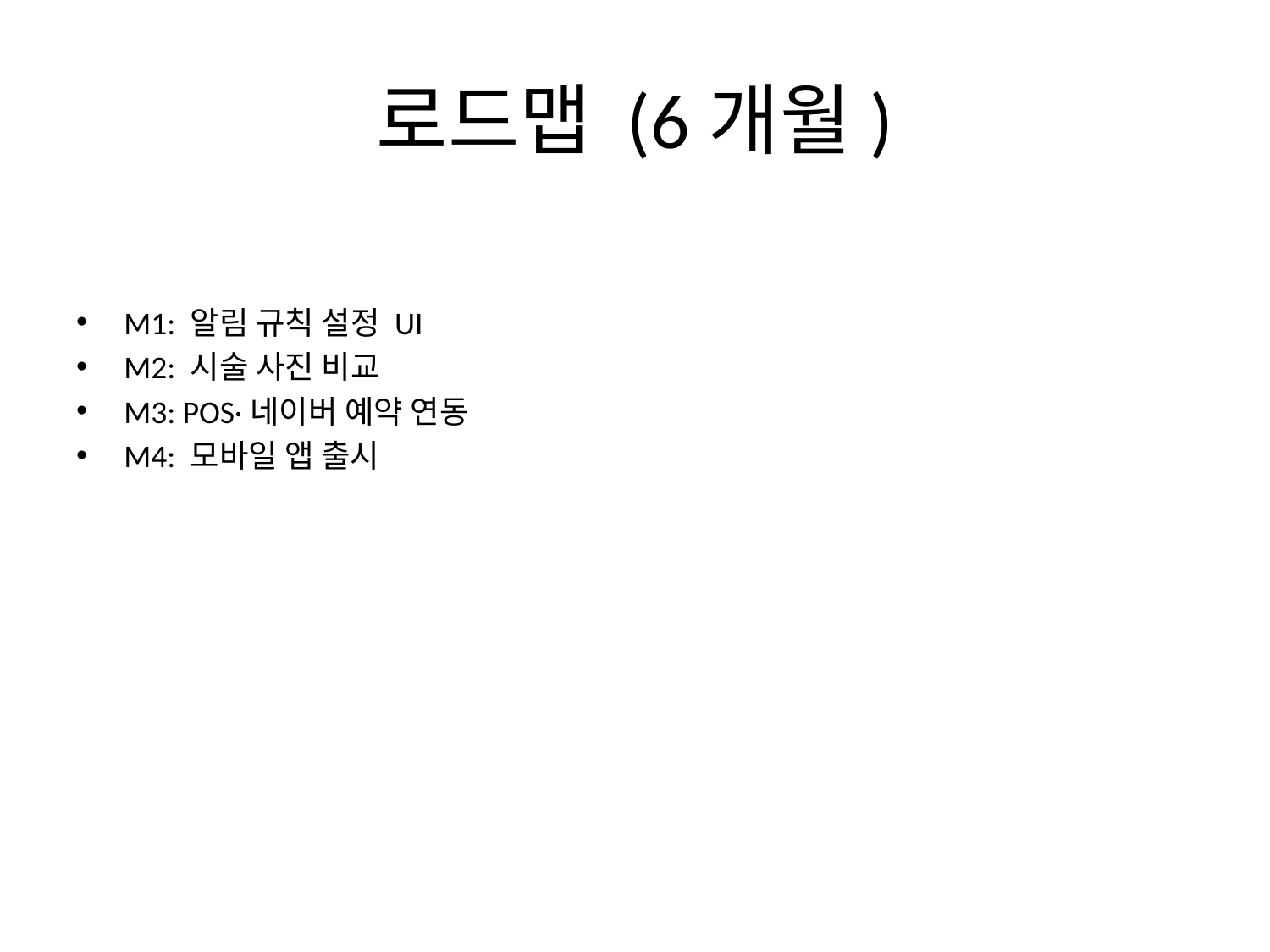

# 로드맵 (6개월)

M1: 알림 규칙 설정 UI
M2: 시술 사진 비교
M3: POS·네이버 예약 연동
M4: 모바일 앱 출시